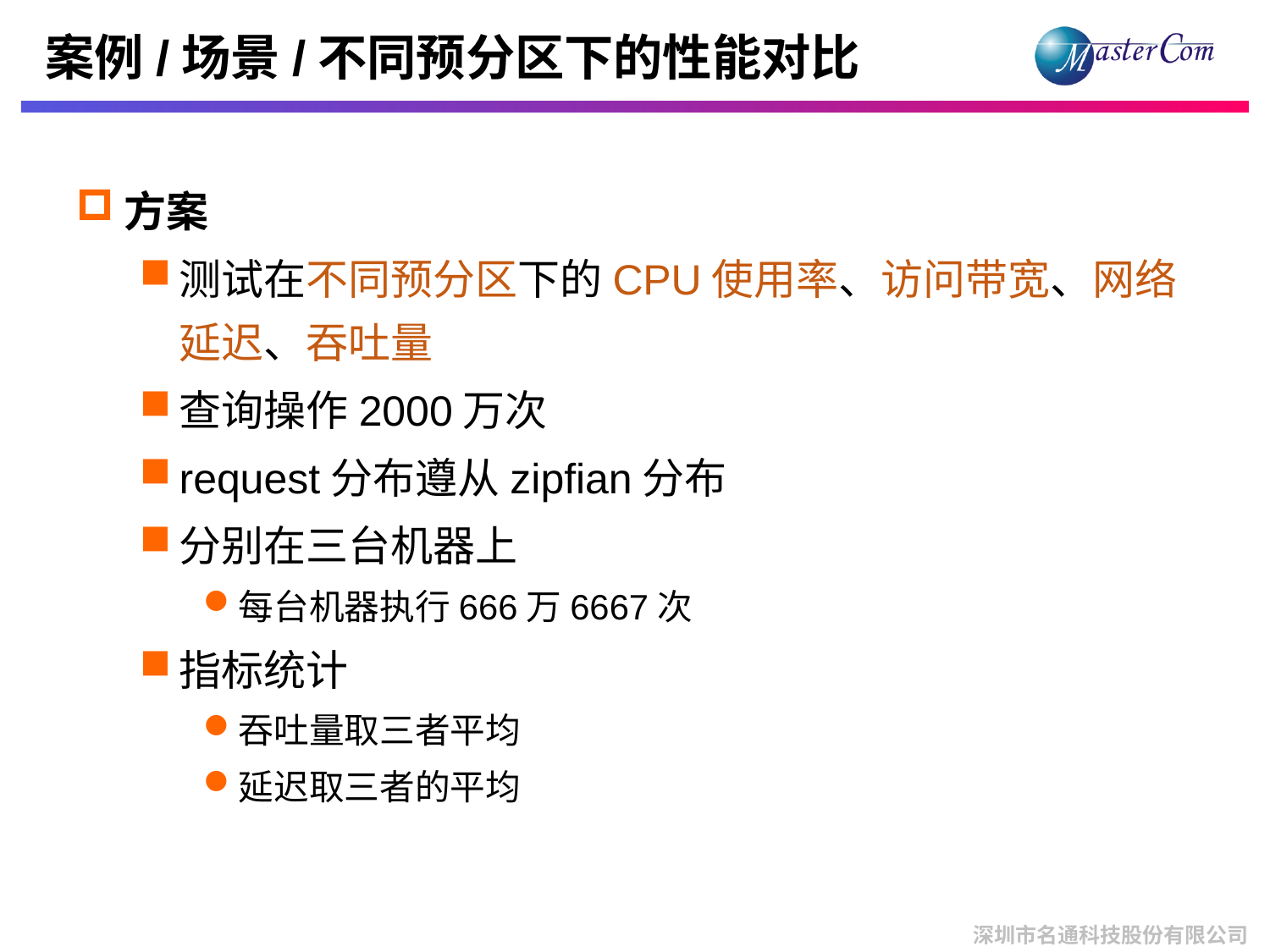

# 案例/场景/不同预分区下的性能对比
方案
测试在不同预分区下的CPU使用率、访问带宽、网络延迟、吞吐量
查询操作2000万次
request分布遵从zipfian分布
分别在三台机器上
每台机器执行666万6667次
指标统计
吞吐量取三者平均
延迟取三者的平均